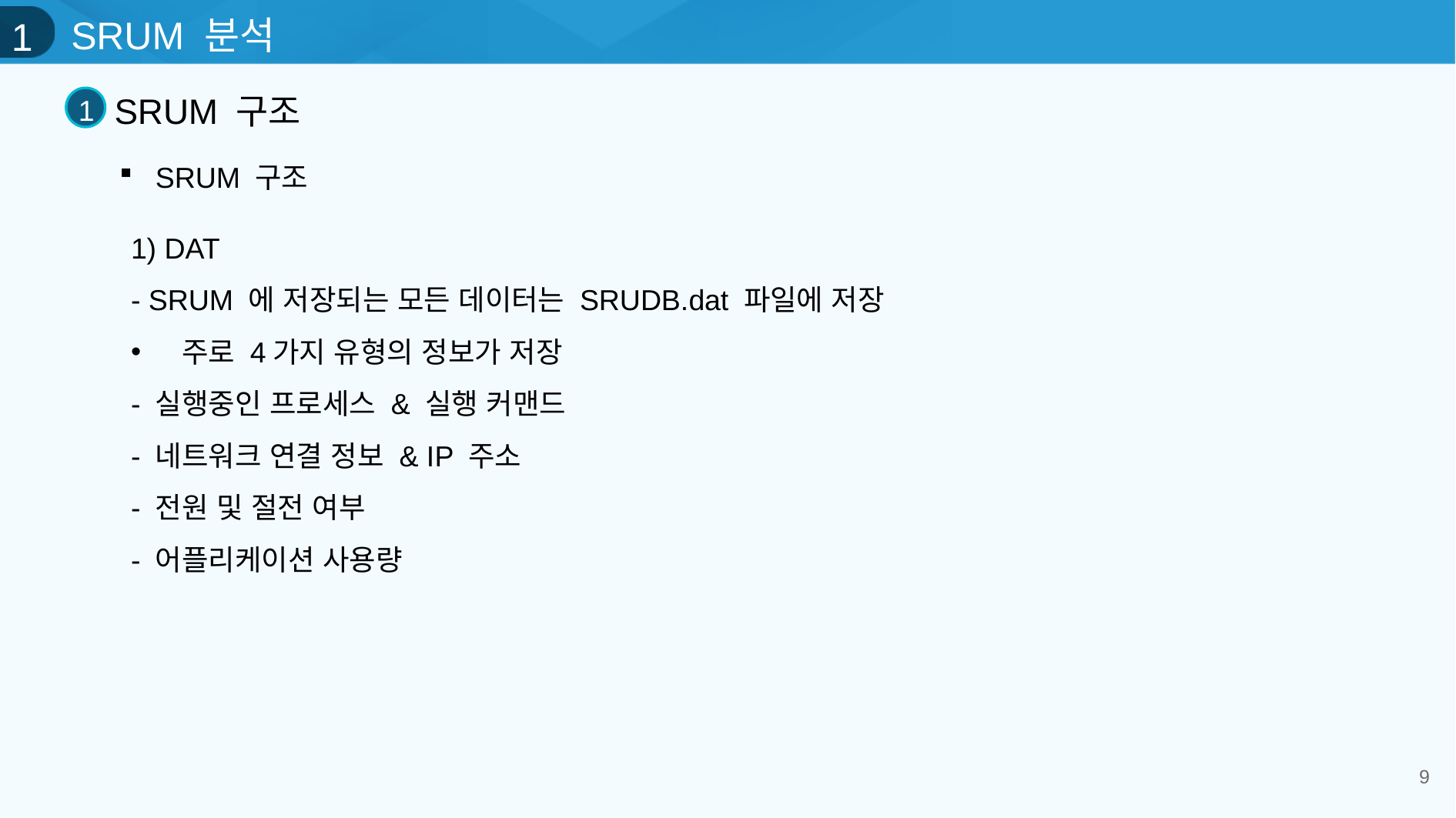

1
SRUM 분석
SRUM 구조
1

SRUM 구조
1) DAT
- SRUM 에 저장되는 모든 데이터는 SRUDB.dat 파일에 저장
 주로 4가지 유형의 정보가 저장
- 실행중인 프로세스 & 실행 커맨드
- 네트워크 연결 정보 & IP 주소
- 전원 및 절전 여부
- 어플리케이션 사용량
9
# 1) 바이러스